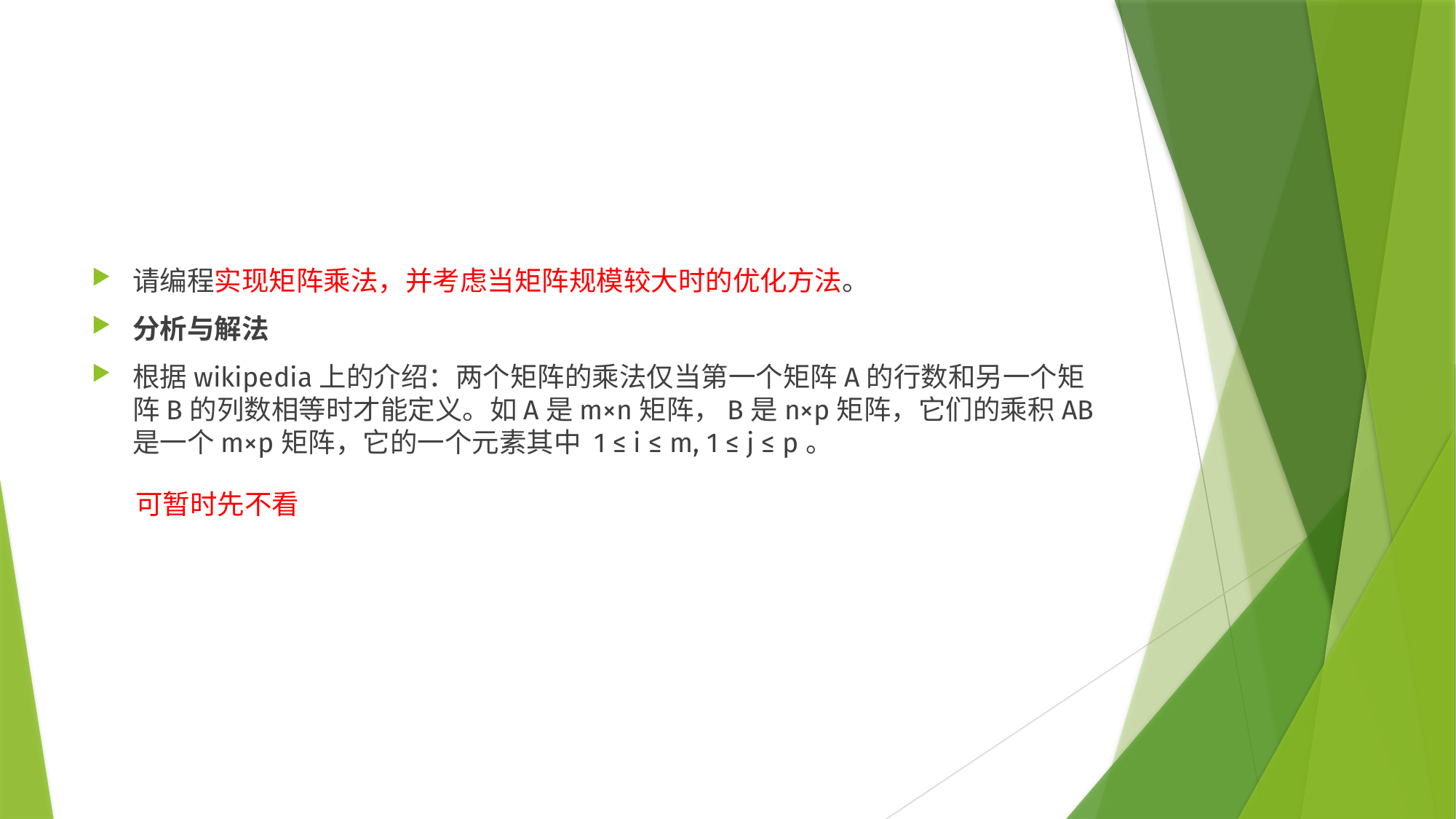

#
请编程实现矩阵乘法，并考虑当矩阵规模较大时的优化方法。
分析与解法
根据wikipedia上的介绍：两个矩阵的乘法仅当第一个矩阵A的行数和另一个矩阵B的列数相等时才能定义。如A是m×n矩阵，B是n×p矩阵，它们的乘积AB是一个m×p矩阵，它的一个元素其中 1 ≤ i ≤ m, 1 ≤ j ≤ p。

可暂时先不看